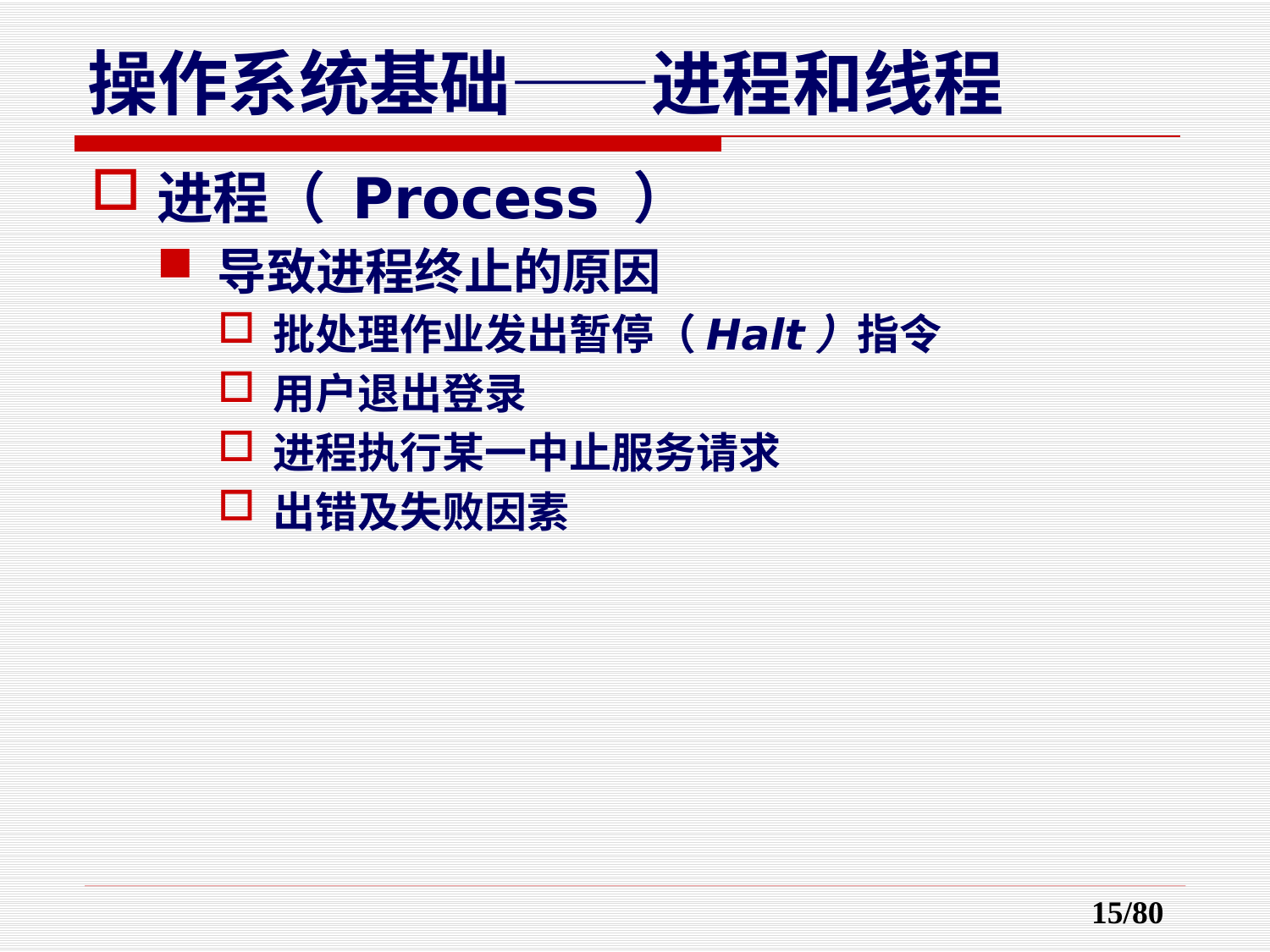

# 操作系统基础——进程和线程
进程（ Process ）
导致进程终止的原因
批处理作业发出暂停（Halt）指令
用户退出登录
进程执行某一中止服务请求
出错及失败因素